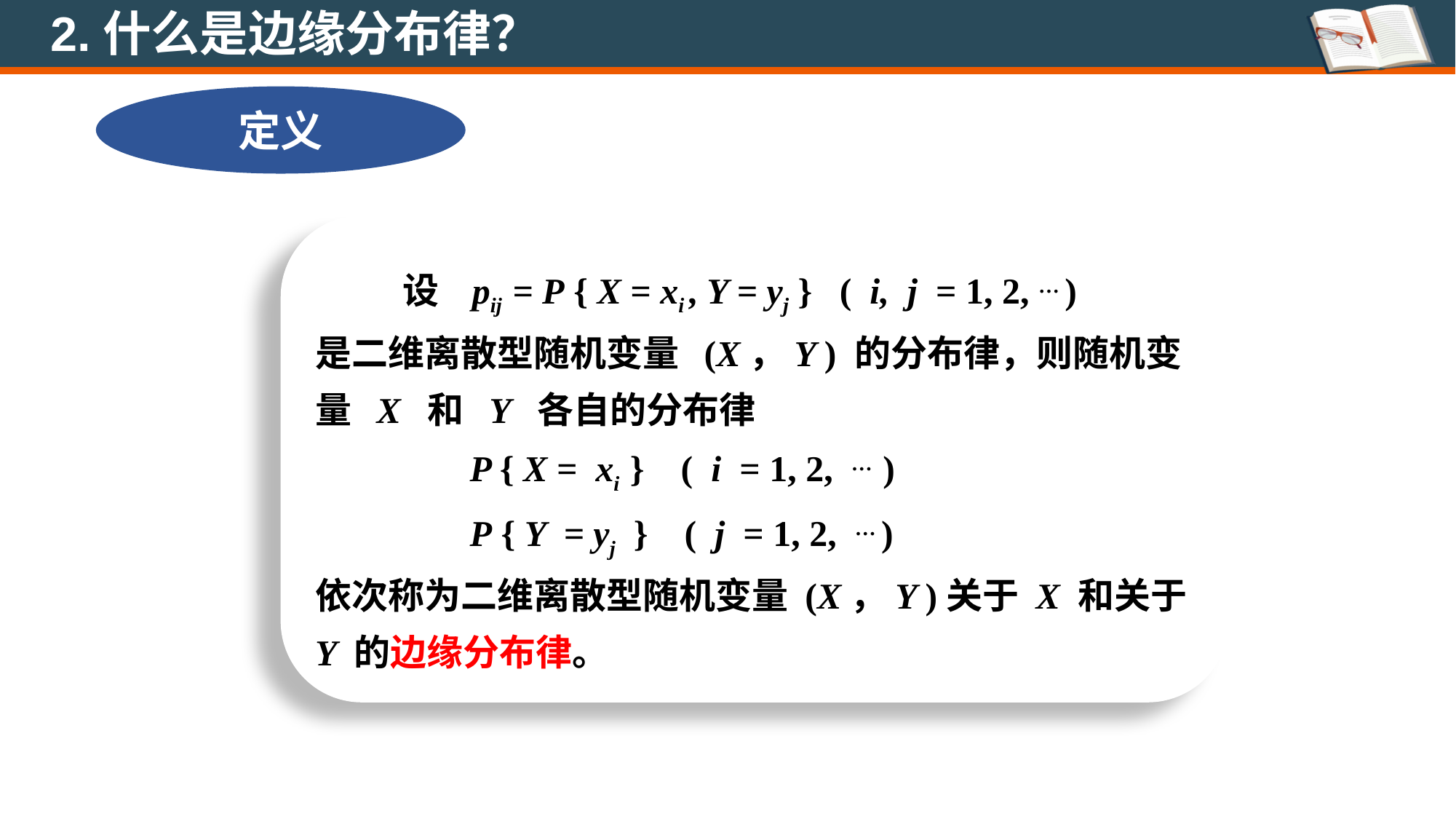

2.什么是边缘分布律？
定义
        设   pij  = P { X = xi , Y = yj }   (  i,  j  = 1, 2, … )
是二维离散型随机变量  (X，Y ) 的分布律，则随机变量  X  和  Y  各自的分布律
                 P { X =  xi  }    (  i  = 1, 2,  …  )
                 P { Y  = yj  }    (  j  = 1, 2,  … )
依次称为二维离散型随机变量 (X，Y )关于 X 和关于 Y 的边缘分布律。